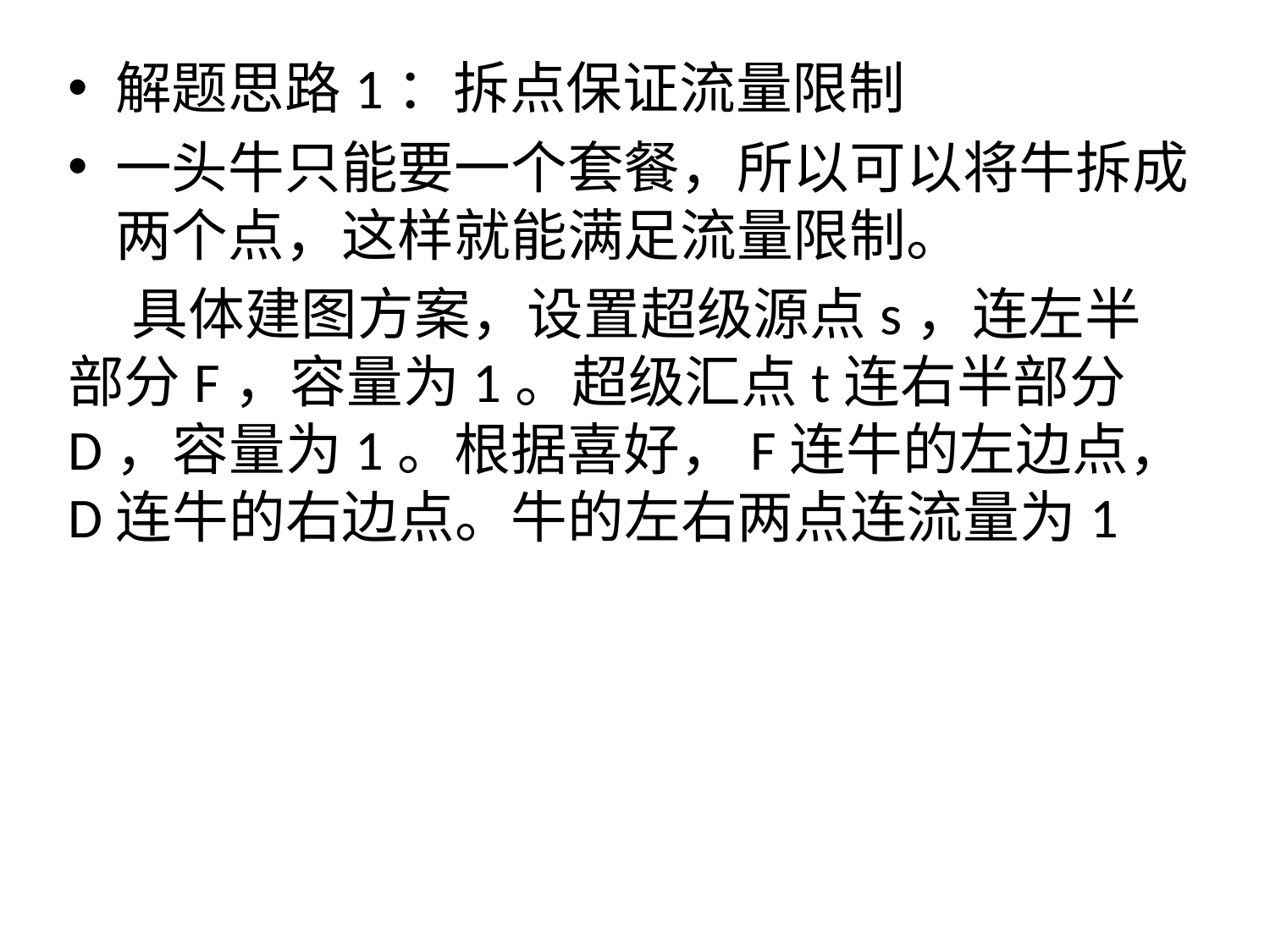

解题思路1：拆点保证流量限制
一头牛只能要一个套餐，所以可以将牛拆成两个点，这样就能满足流量限制。
    具体建图方案，设置超级源点s，连左半部分F，容量为1。超级汇点t连右半部分D，容量为1。根据喜好，F连牛的左边点，D连牛的右边点。牛的左右两点连流量为1